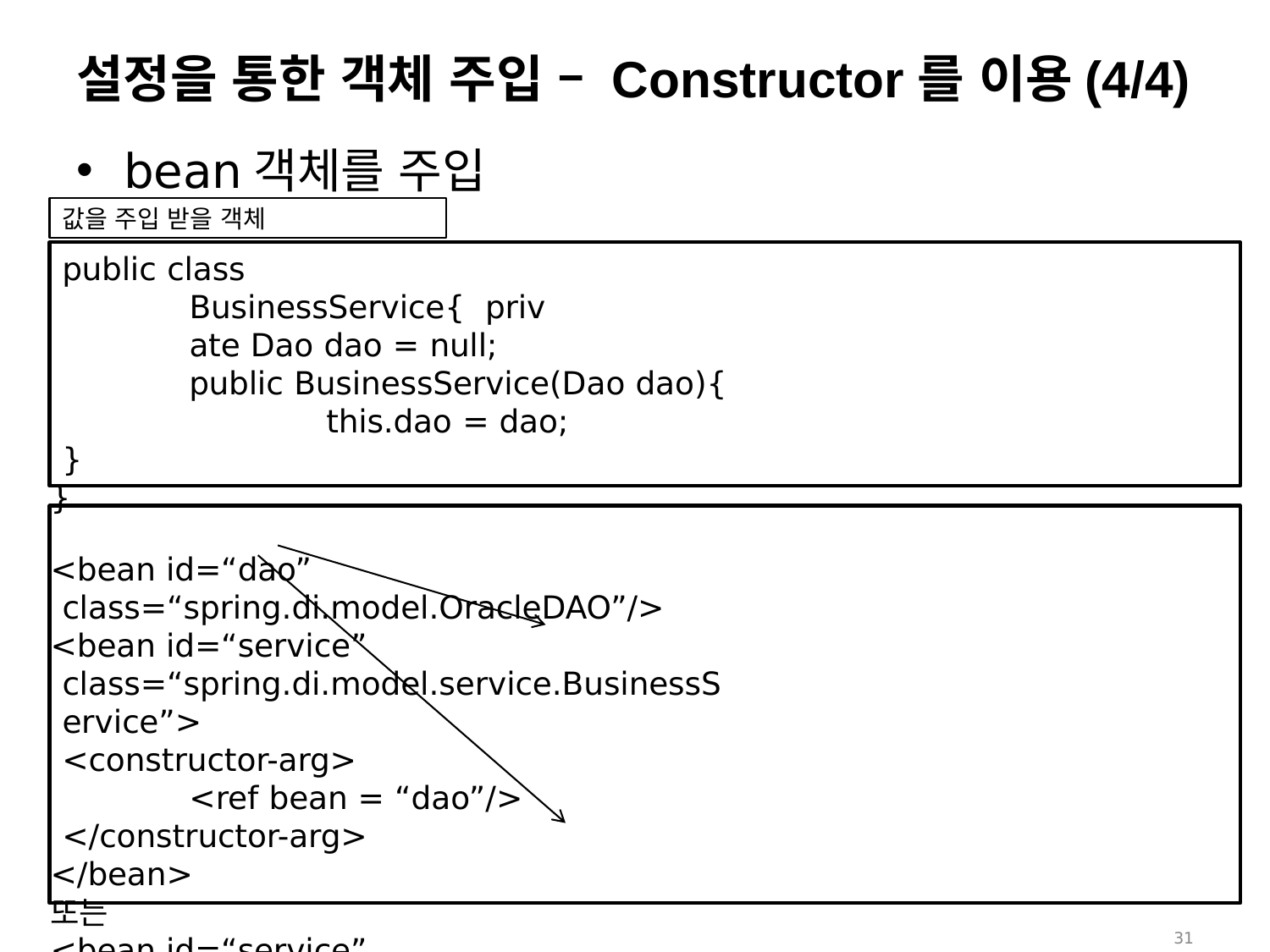

# 설정을 통한 객체 주입 – Constructor를 이용(4/4)
bean객체를 주입
값을 주입 받을 객체
public class BusinessService{  private Dao dao = null;
public BusinessService(Dao dao){  this.dao = dao;
}
}

<bean id=“dao” class=“spring.di.model.OracleDAO”/>
<bean id=“service” class=“spring.di.model.service.BusinessService”>
<constructor-arg>
<ref bean = “dao”/>
</constructor-arg>
</bean>
또는
<bean id=“service” class=“spring.di.model.service.BusinessService”>
<constructor-arg ref=“dao”>
</bean>

31